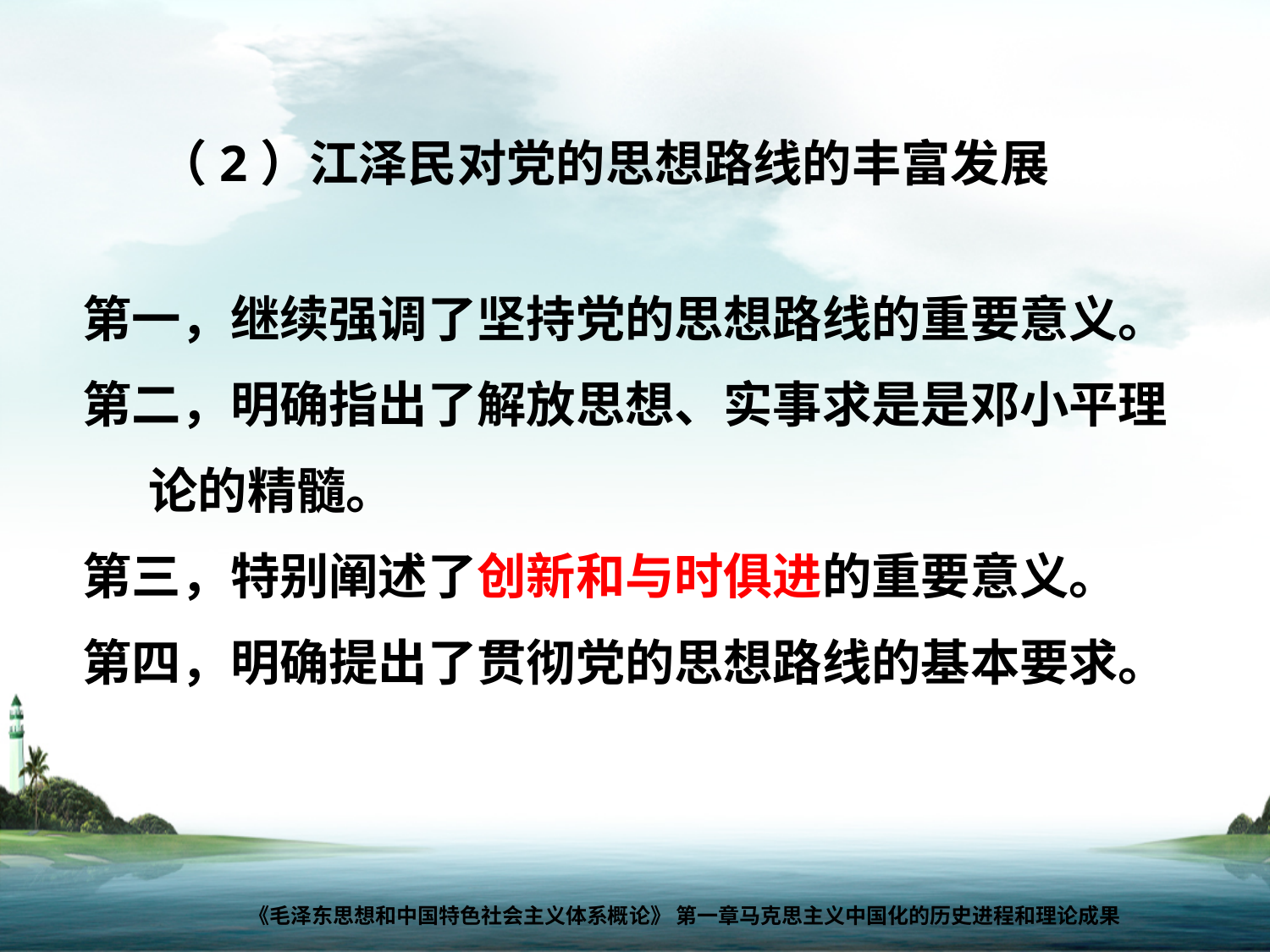

（2）江泽民对党的思想路线的丰富发展
第一，继续强调了坚持党的思想路线的重要意义。
第二，明确指出了解放思想、实事求是是邓小平理论的精髓。
第三，特别阐述了创新和与时俱进的重要意义。
第四，明确提出了贯彻党的思想路线的基本要求。
《毛泽东思想和中国特色社会主义体系概论》 第一章马克思主义中国化的历史进程和理论成果